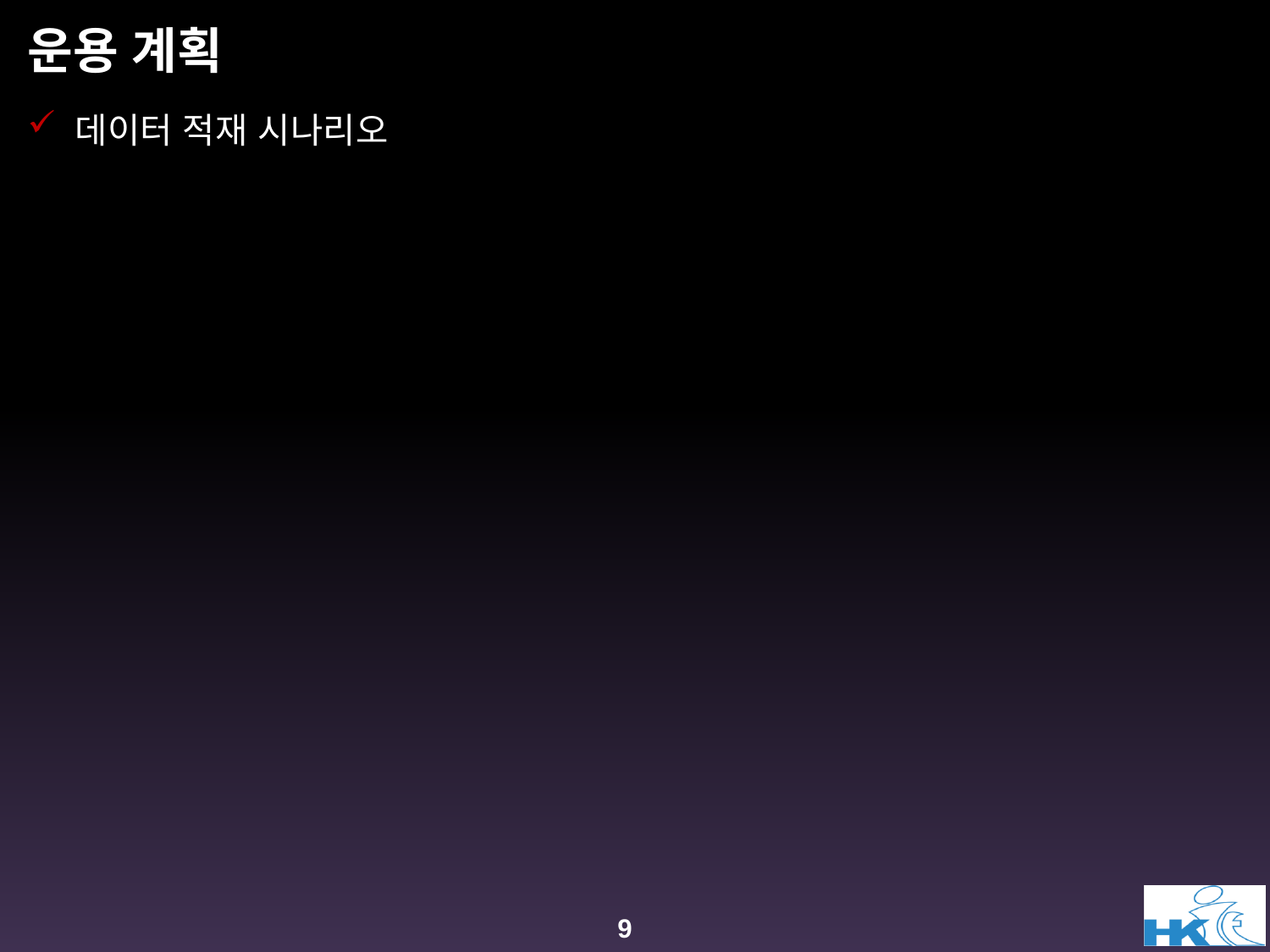

# 운용 계획
데이터 적재 시나리오
9